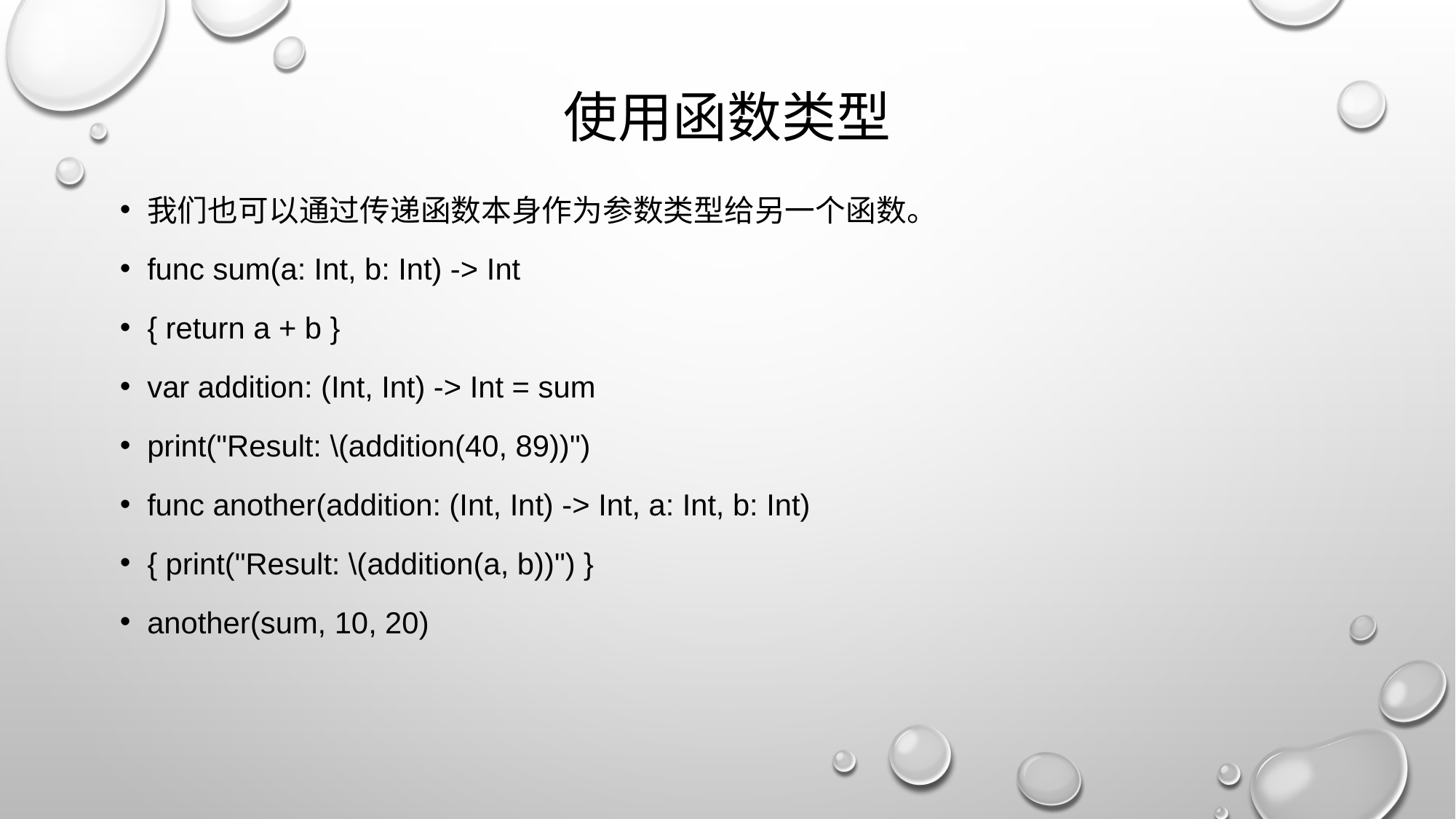

# 使用函数类型
我们也可以通过传递函数本身作为参数类型给另一个函数。
func sum(a: Int, b: Int) -> Int
{ return a + b }
var addition: (Int, Int) -> Int = sum
print("Result: \(addition(40, 89))")
func another(addition: (Int, Int) -> Int, a: Int, b: Int)
{ print("Result: \(addition(a, b))") }
another(sum, 10, 20)